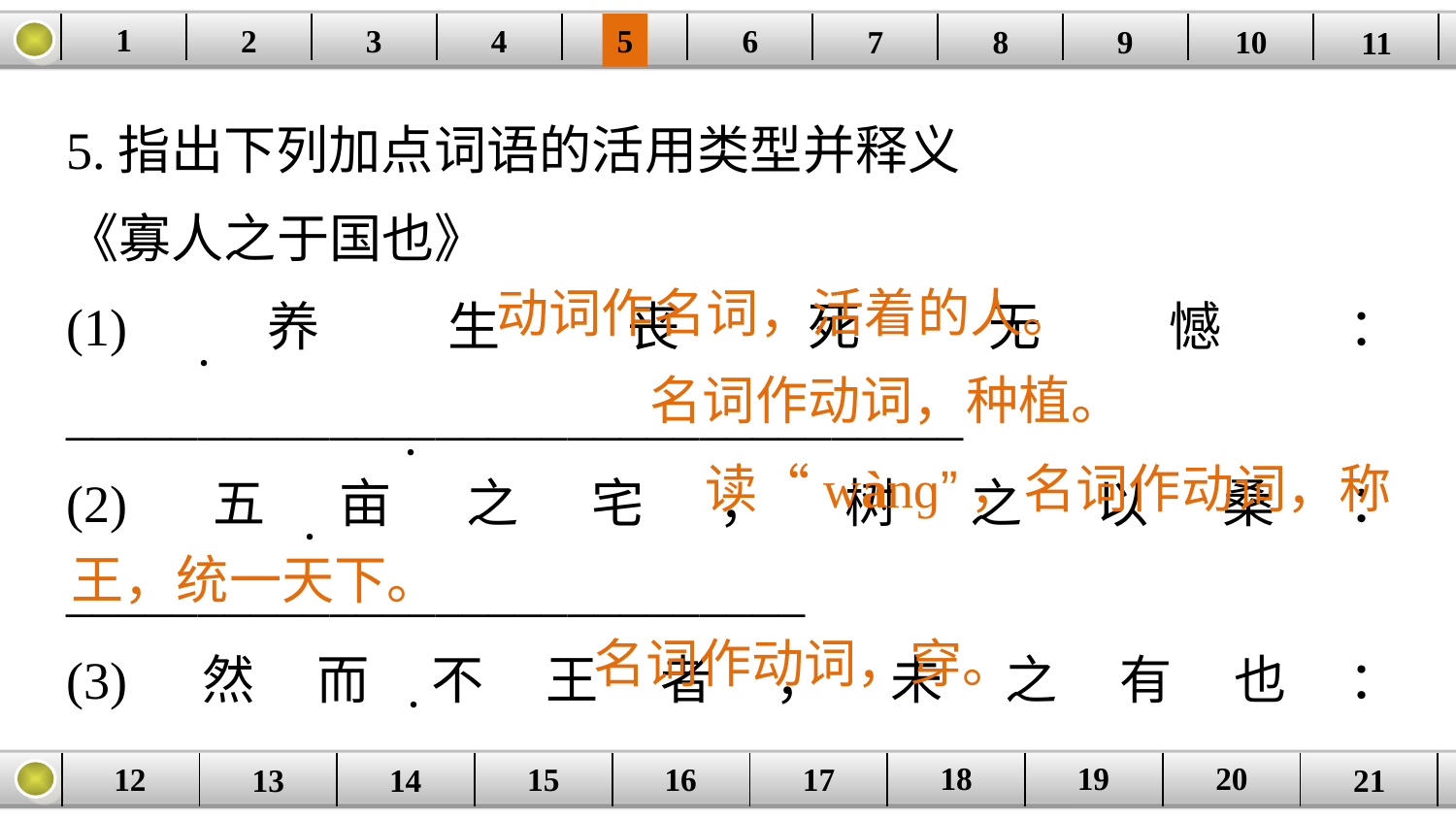

1
2
3
4
|  |  |  |  |  |  |  |  |  |  |  |
| --- | --- | --- | --- | --- | --- | --- | --- | --- | --- | --- |
5
6
7
8
9
10
11

5.指出下列加点词语的活用类型并释义
《寡人之于国也》
(1)养生丧死无憾：__________________________________
(2)五亩之宅，树之以桑：____________________________
(3)然而不王者，未之有也：__________________________
__________________________________________________
(4)五十者可以衣帛矣：______________________________
动词作名词，活着的人。
·
名词作动词，种植。
·
读“wànɡ”，名词作动词，称
·
王，统一天下。
名词作动词，穿。
·
20
19

18
17
16
12
15
14
|  |  |  |  |  |  |  |  |  |  |
| --- | --- | --- | --- | --- | --- | --- | --- | --- | --- |
13
21